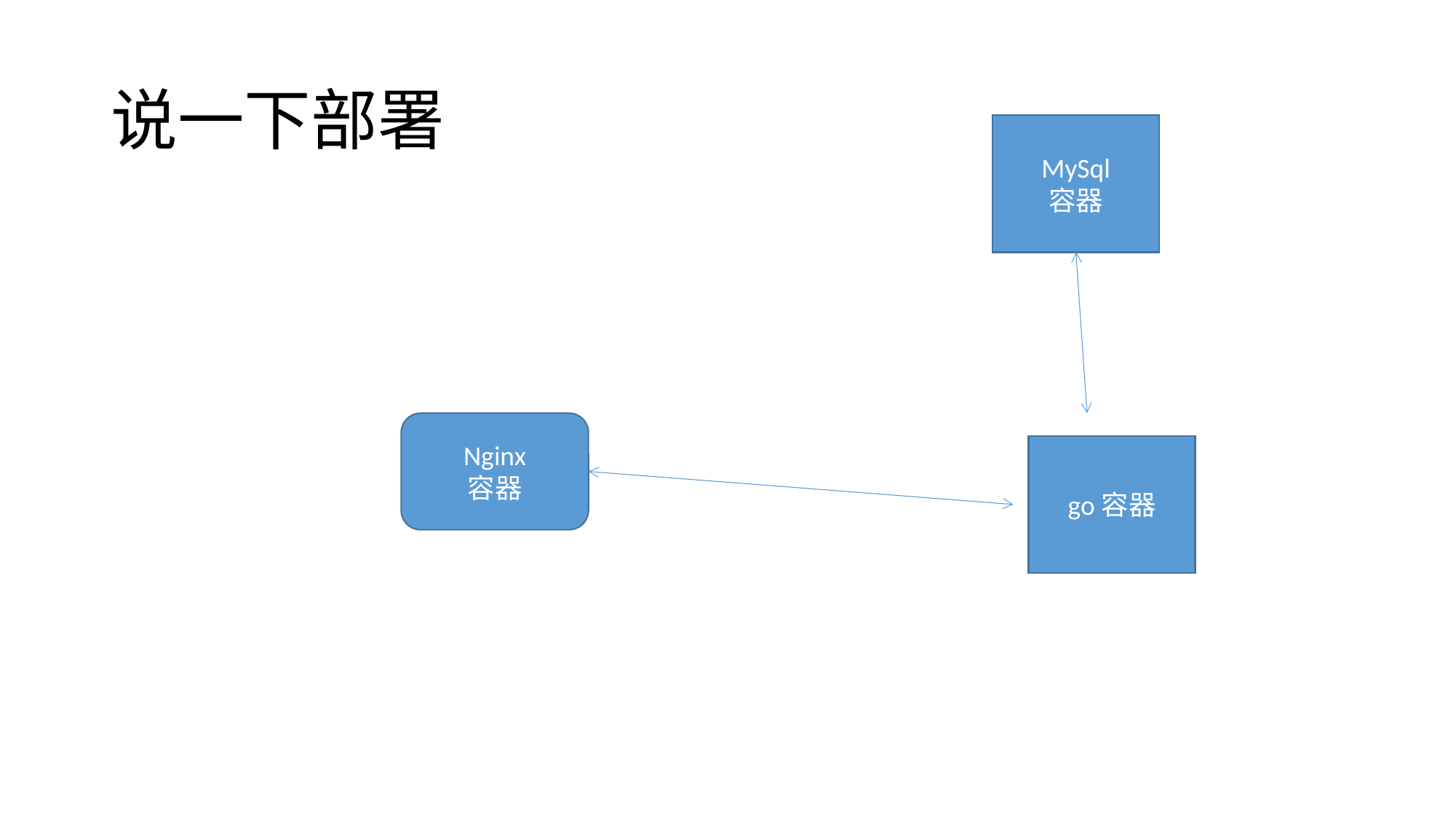

# 说一下部署
MySql
容器
Nginx
容器
go容器